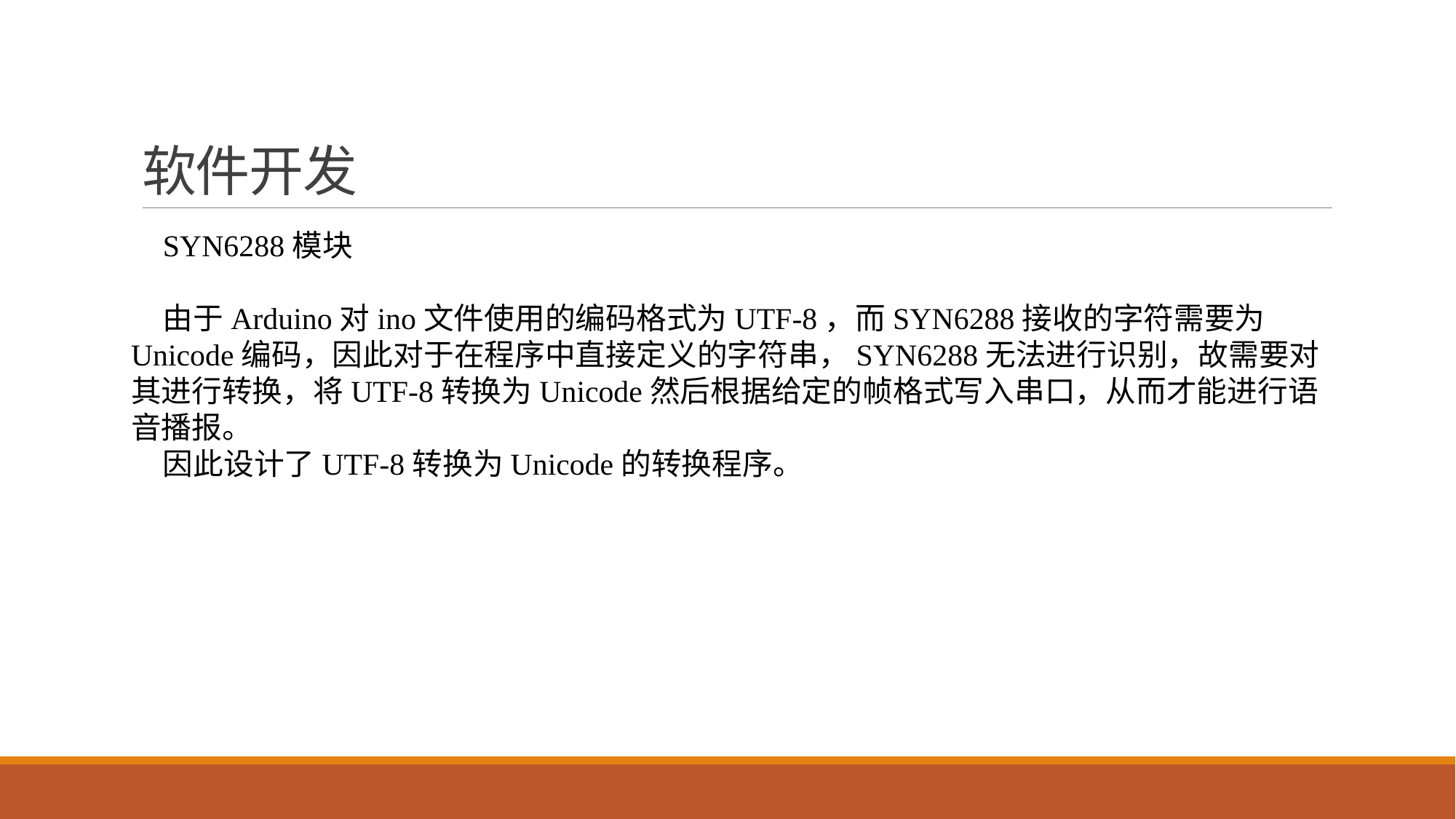

# 软件开发
SYN6288模块

由于Arduino对ino文件使用的编码格式为UTF-8，而SYN6288接收的字符需要为Unicode编码，因此对于在程序中直接定义的字符串，SYN6288无法进行识别，故需要对其进行转换，将UTF-8转换为Unicode然后根据给定的帧格式写入串口，从而才能进行语音播报。
因此设计了UTF-8转换为Unicode的转换程序。